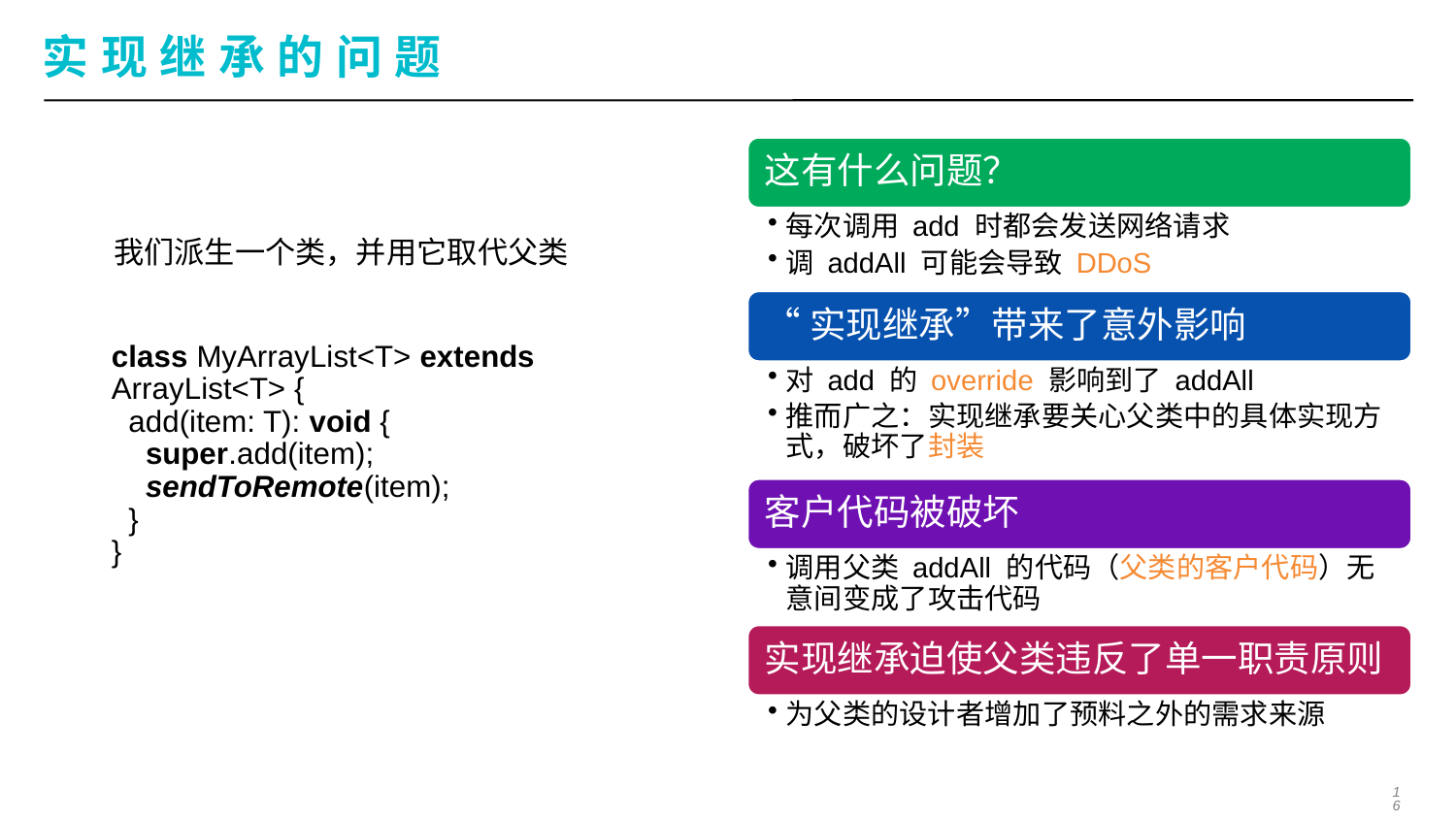

# 实现继承的问题
这有什么问题？
每次调用 add 时都会发送网络请求
调 addAll 可能会导致 DDoS
“实现继承”带来了意外影响
对 add 的 override 影响到了 addAll
推而广之：实现继承要关心父类中的具体实现方式，破坏了封装
客户代码被破坏
调用父类 addAll 的代码（父类的客户代码）无意间变成了攻击代码
实现继承迫使父类违反了单一职责原则
为父类的设计者增加了预料之外的需求来源
我们派生一个类，并用它取代父类
class MyArrayList<T> extends ArrayList<T> {
  add(item: T): void {
    super.add(item);
    sendToRemote(item);
  }
}
16